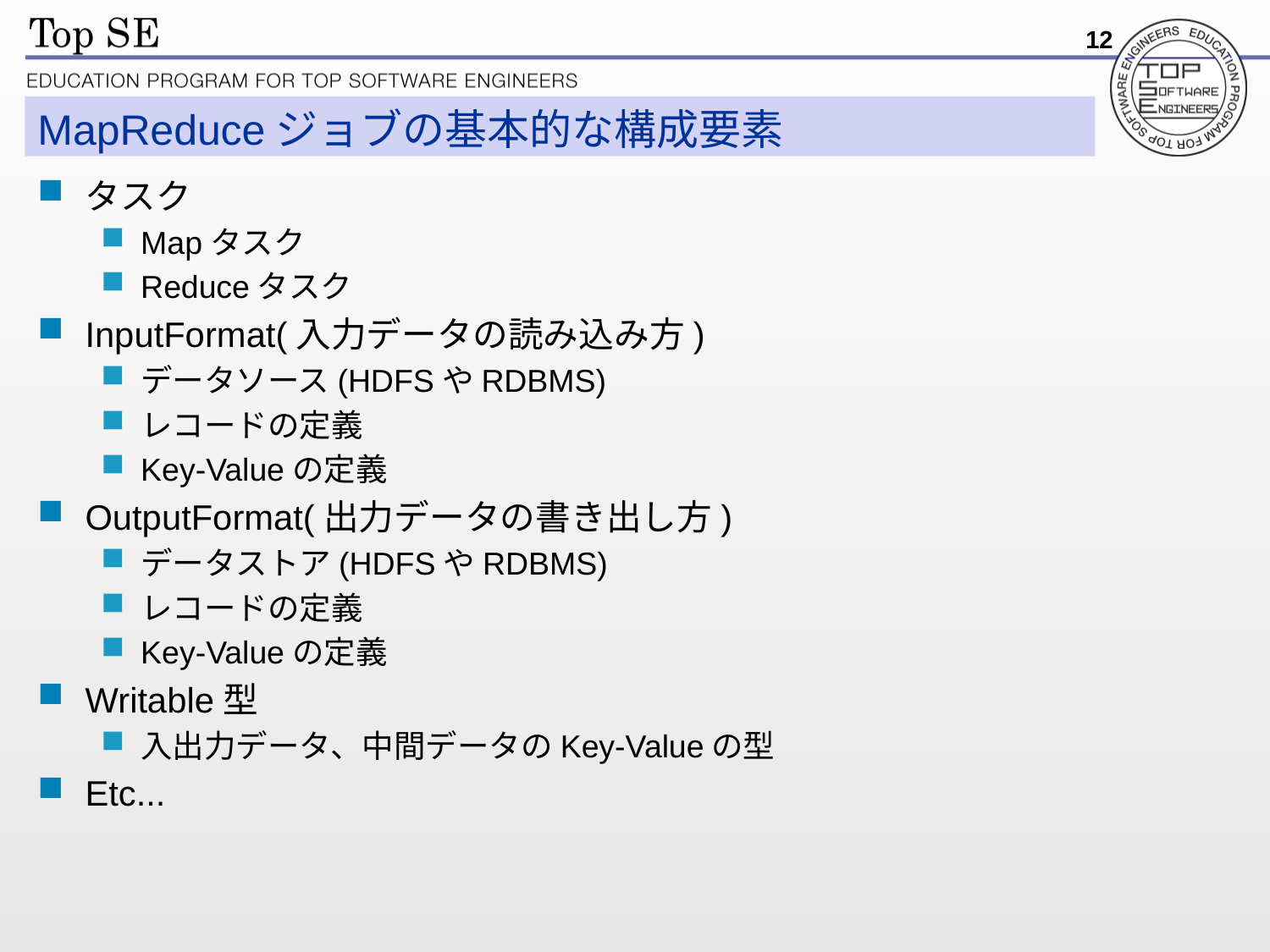

12
# MapReduceジョブの基本的な構成要素
タスク
Mapタスク
Reduceタスク
InputFormat(入力データの読み込み方)
データソース(HDFSやRDBMS)
レコードの定義
Key-Valueの定義
OutputFormat(出力データの書き出し方)
データストア(HDFSやRDBMS)
レコードの定義
Key-Valueの定義
Writable型
入出力データ、中間データのKey-Valueの型
Etc...